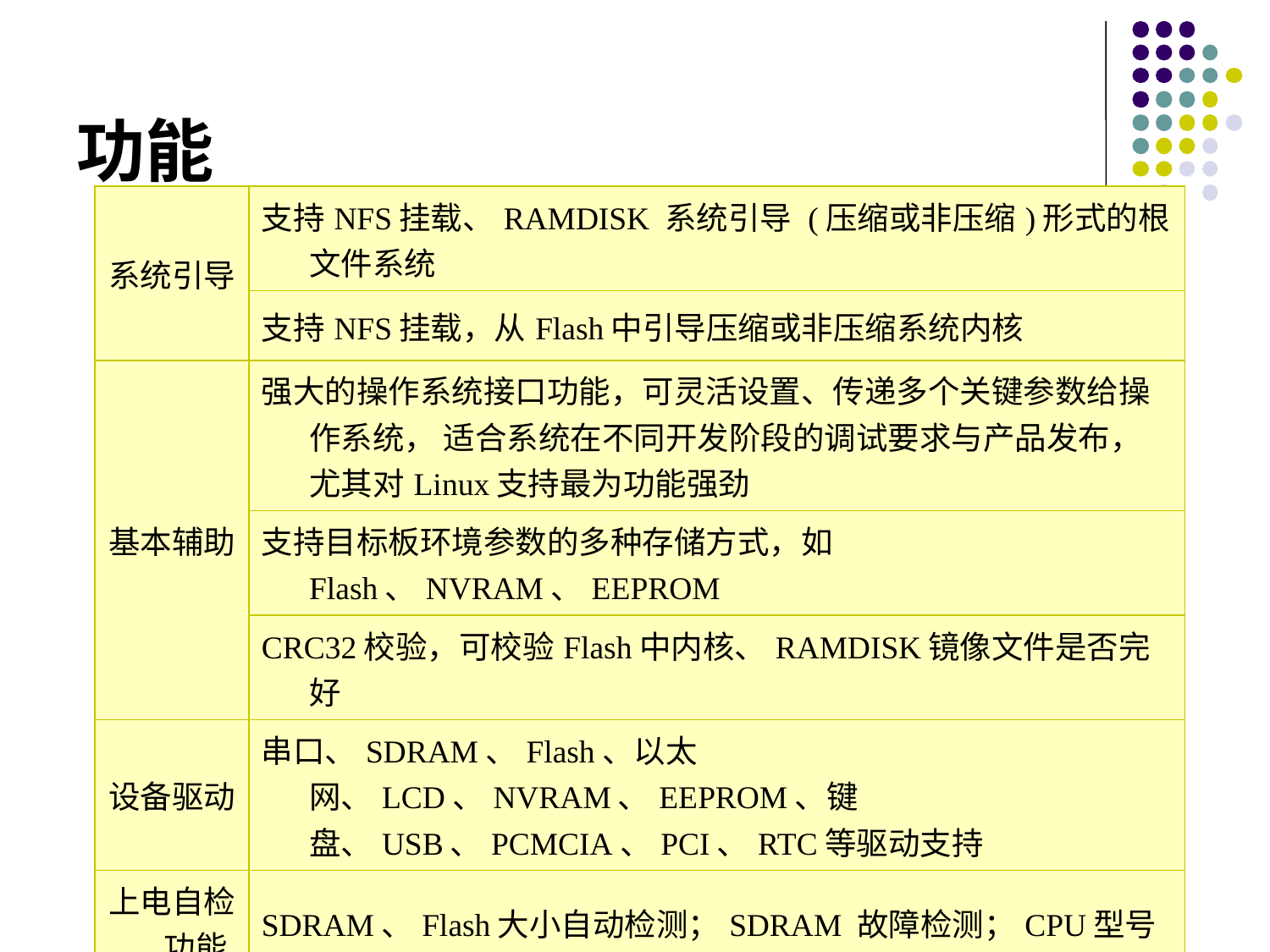

# 功能
| 系统引导 | 支持NFS挂载、RAMDISK 系统引导 (压缩或非压缩)形式的根文件系统 |
| --- | --- |
|  | 支持NFS挂载，从Flash中引导压缩或非压缩系统内核 |
| 基本辅助 | 强大的操作系统接口功能，可灵活设置、传递多个关键参数给操作系统， 适合系统在不同开发阶段的调试要求与产品发布，尤其对Linux支持最为功能强劲 |
|  | 支持目标板环境参数的多种存储方式，如Flash、NVRAM、EEPROM |
|  | CRC32校验，可校验Flash中内核、RAMDISK镜像文件是否完好 |
| 设备驱动 | 串口、SDRAM、Flash、以太网、LCD、NVRAM、EEPROM、键盘、USB、PCMCIA、PCI、RTC等驱动支持 |
| 上电自检功能 | SDRAM、Flash大小自动检测；SDRAM 故障检测；CPU型号 |
| 特殊功能 | XIP内核引导 |